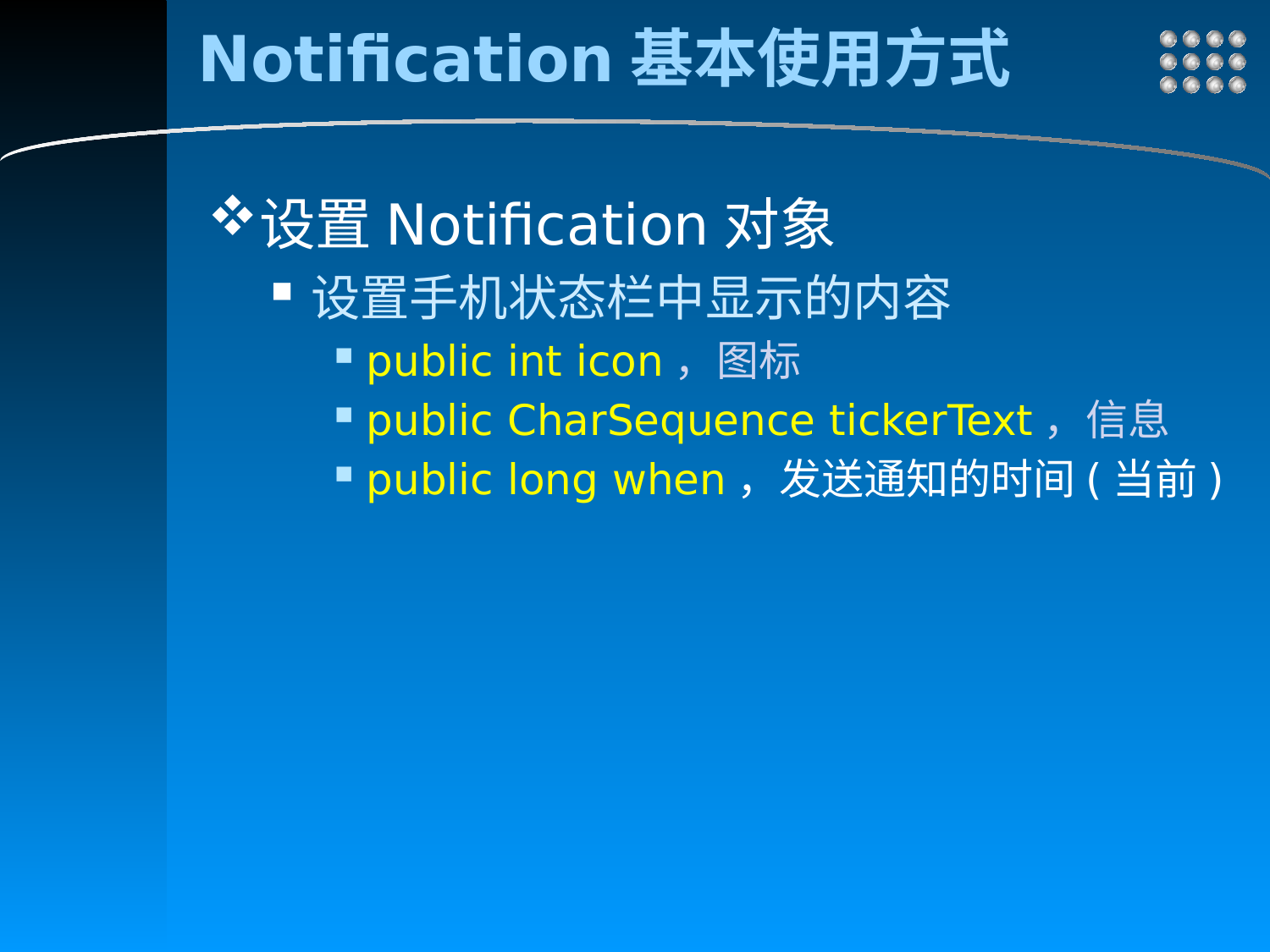

# Notification基本使用方式
设置Notification对象
设置手机状态栏中显示的内容
public int icon，图标
public CharSequence tickerText，信息
public long when，发送通知的时间(当前)